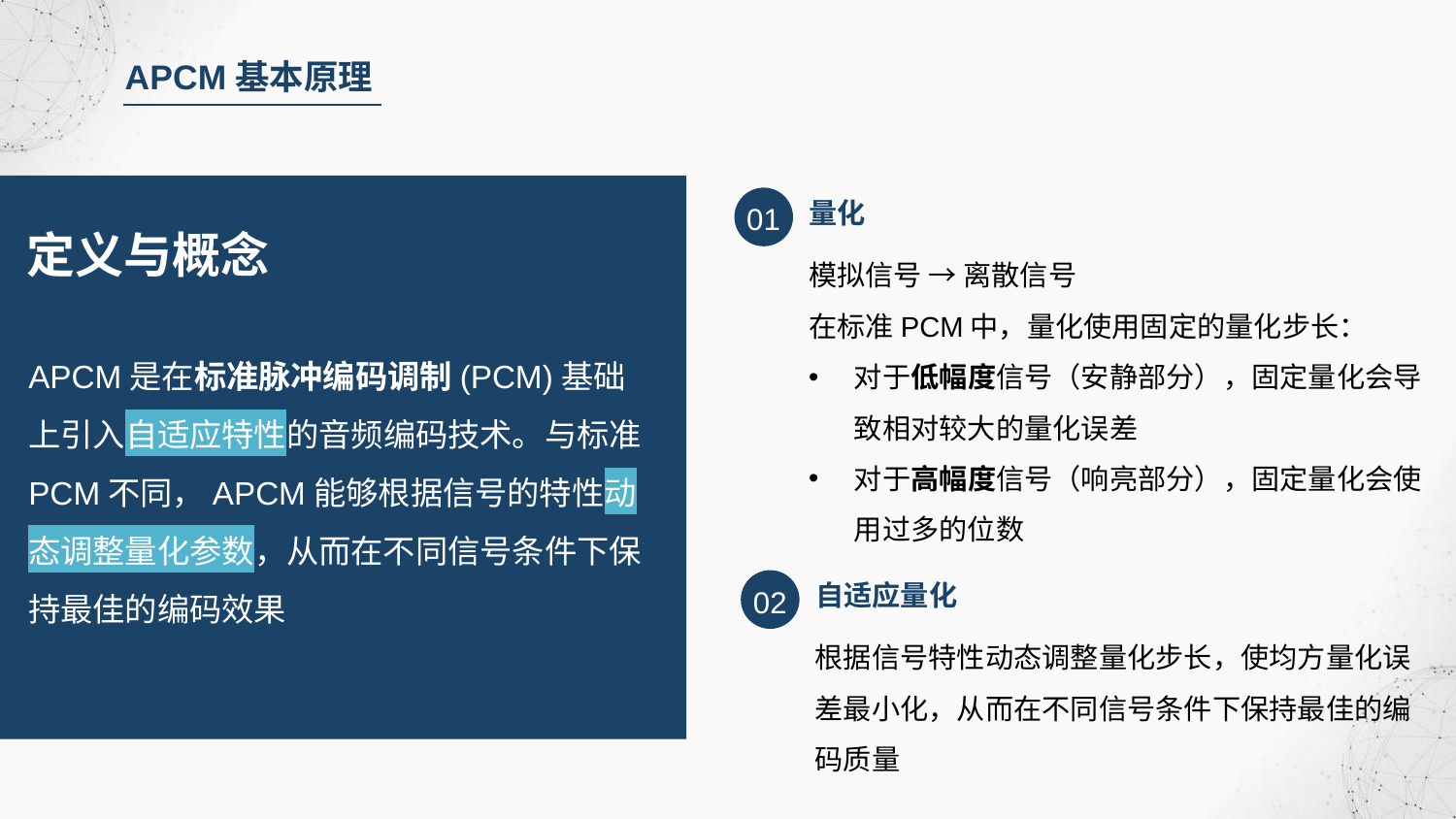

APCM基本原理

01
量化
定义与概念
模拟信号 → 离散信号
在标准PCM中，量化使用固定的量化步长：
对于低幅度信号（安静部分），固定量化会导致相对较大的量化误差
对于高幅度信号（响亮部分），固定量化会使用过多的位数
APCM是在标准脉冲编码调制(PCM)基础上引入自适应特性的音频编码技术。与标准PCM不同，APCM能够根据信号的特性动态调整量化参数，从而在不同信号条件下保持最佳的编码效果

02
自适应量化
根据信号特性动态调整量化步长，使均方量化误差最小化，从而在不同信号条件下保持最佳的编码质量